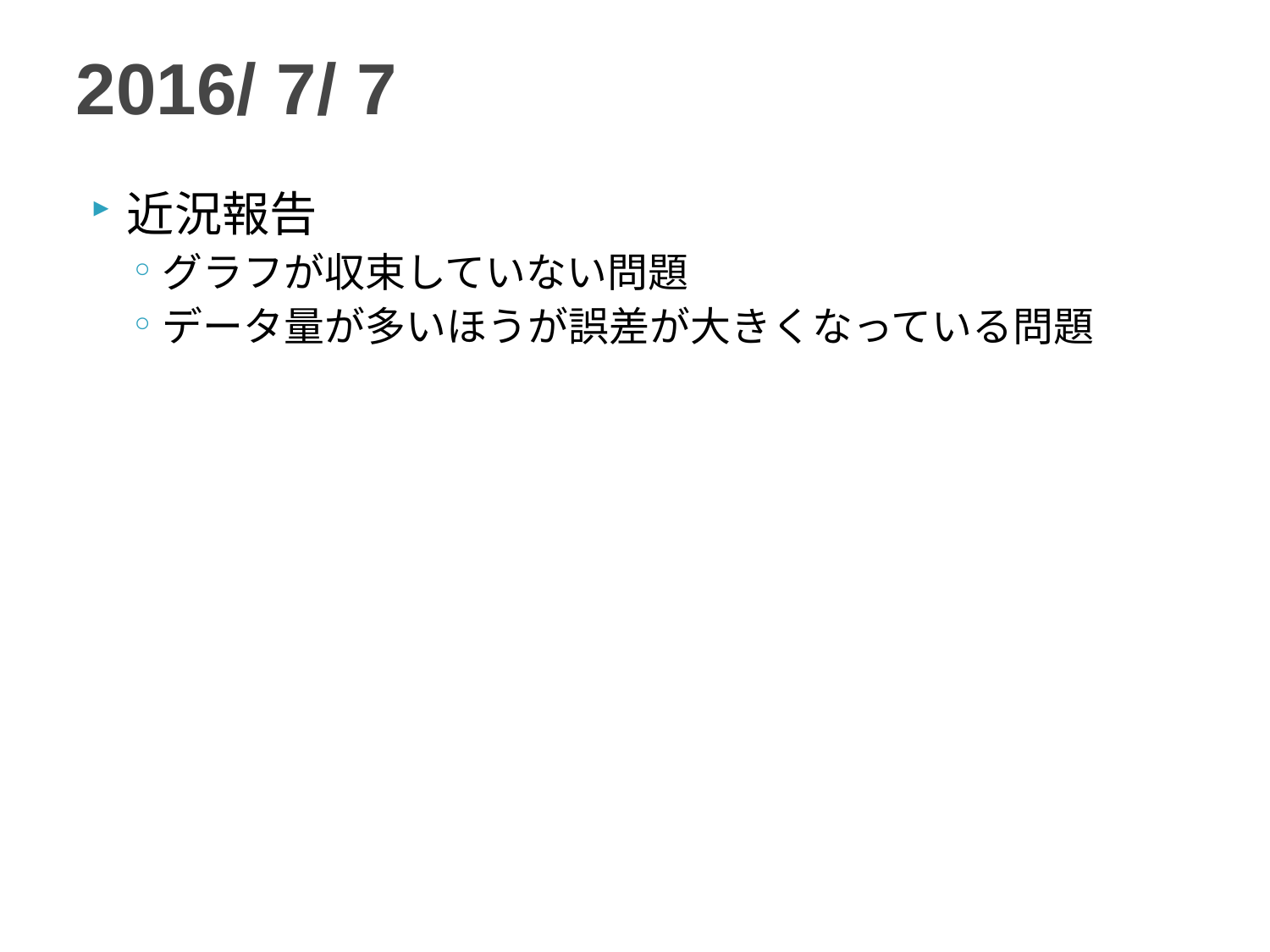

# 2016/ 7/ 7
近況報告
グラフが収束していない問題
データ量が多いほうが誤差が大きくなっている問題